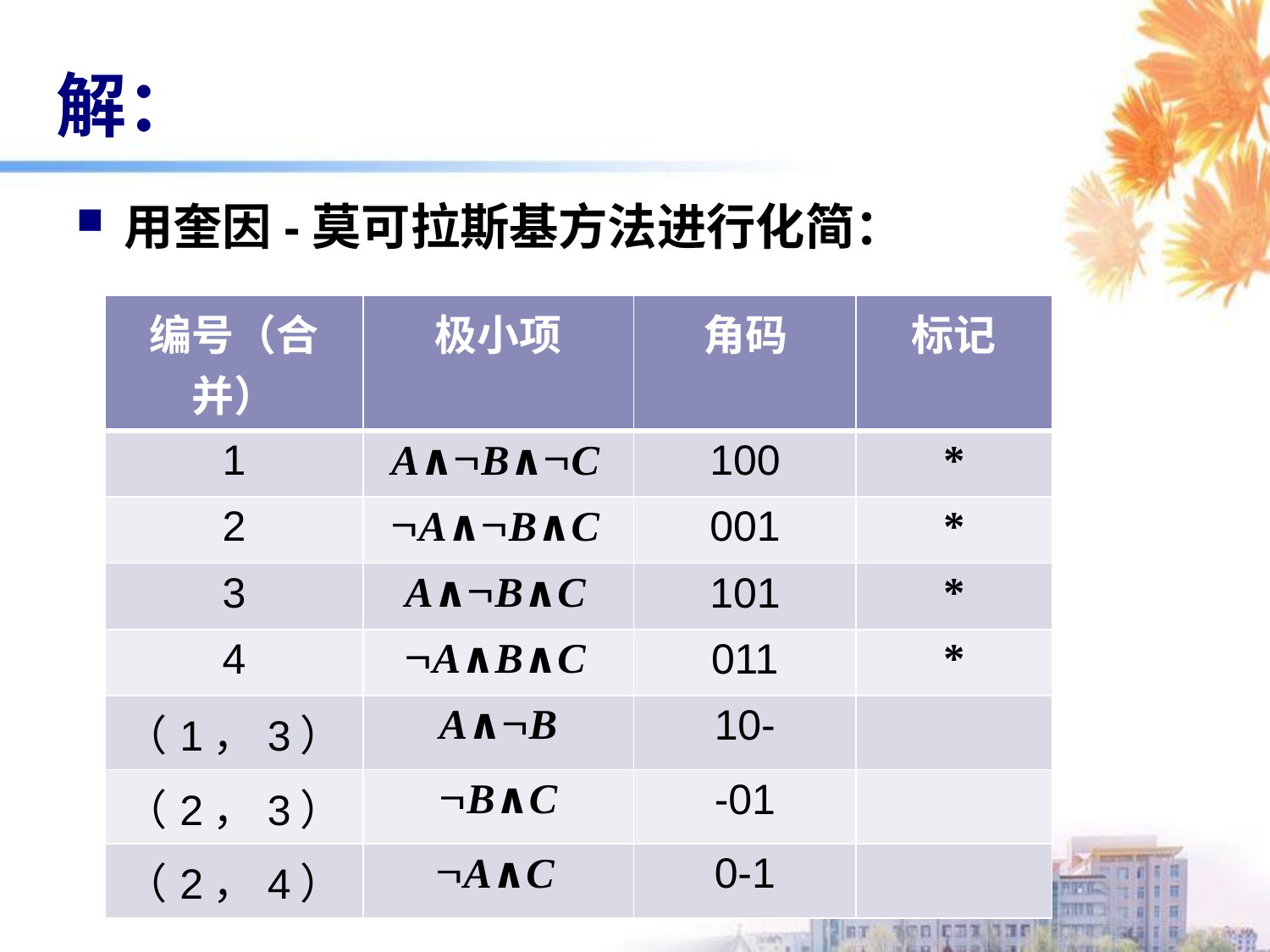

# 解：

用奎因-莫可拉斯基方法进行化简：
| 编号（合并） | 极小项 | 角码 | 标记 |
| --- | --- | --- | --- |
| 1 | A∧¬B∧¬C | 100 | \* |
| 2 | ¬A∧¬B∧C | 001 | \* |
| 3 | A∧¬B∧C | 101 | \* |
| 4 | ¬A∧B∧C | 011 | \* |
| （1，3） | A∧¬B | 10- |  |
| （2，3） | ¬B∧C | -01 |  |
| （2，4） | ¬A∧C | 0-1 |  |